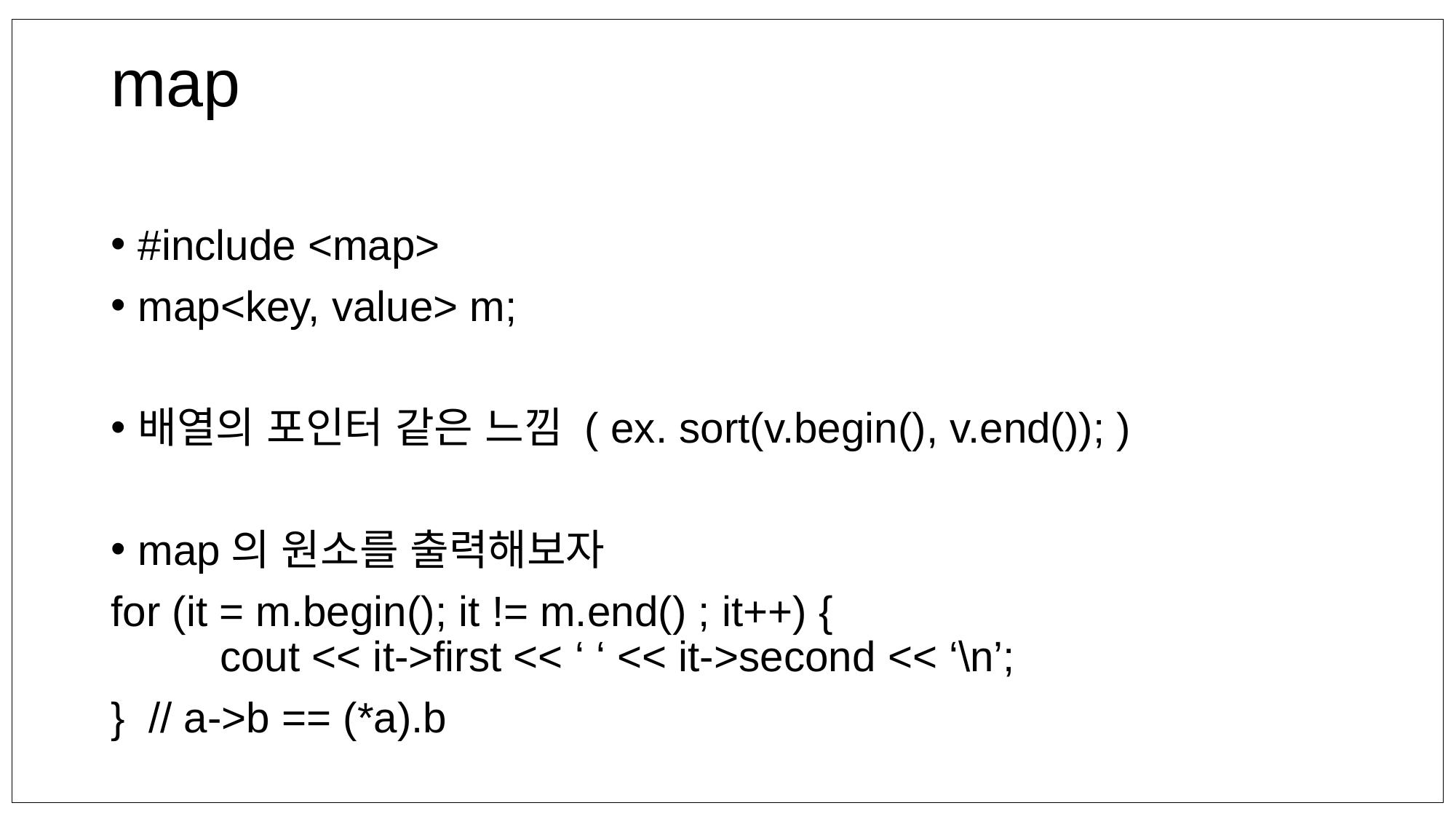

# map
#include <map>
map<key, value> m;

배열의 포인터 같은 느낌 ( ex. sort(v.begin(), v.end()); )

map의 원소를 출력해보자
for (it = m.begin(); it != m.end() ; it++) {
	cout << it->first << ‘ ‘ << it->second << ‘\n’;
}  // a->b == (*a).b